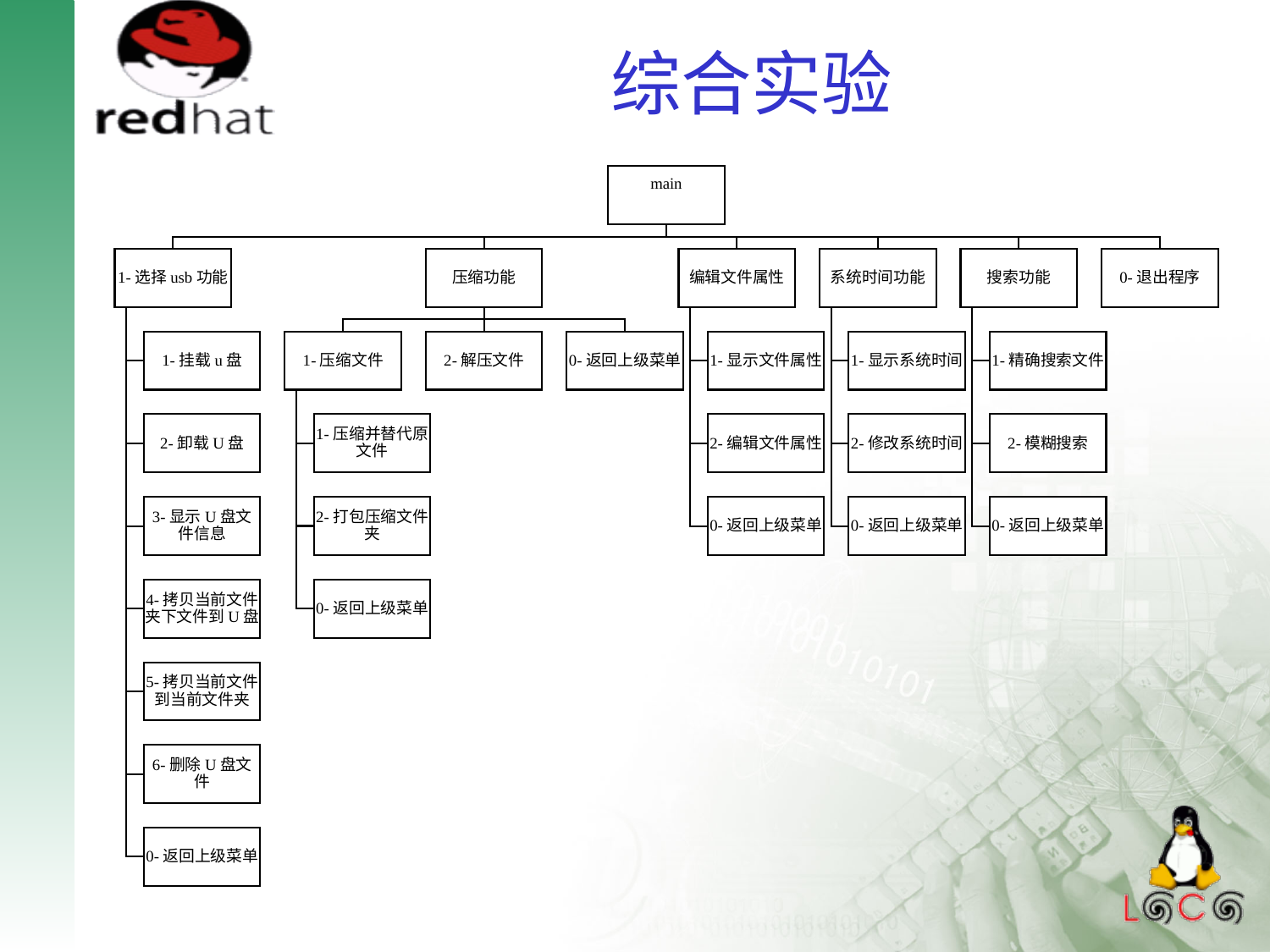

# 综合实验
main

1-选择usb功能
1-挂载u盘
2-卸载U盘
3-显示U盘文件信息
4-拷贝当前文件夹下文件到U盘
5-拷贝当前文件到当前文件夹
6-删除U盘文件
0-返回上级菜单
压缩功能
1-压缩文件
1-压缩并替代原文件
2-打包压缩文件夹
0-返回上级菜单
2-解压文件
0-返回上级菜单
编辑文件属性
1-显示文件属性
2-编辑文件属性
0-返回上级菜单
系统时间功能
1-显示系统时间
2-修改系统时间
0-返回上级菜单
搜索功能
1-精确搜索文件
2-模糊搜索
0-返回上级菜单
0-退出程序